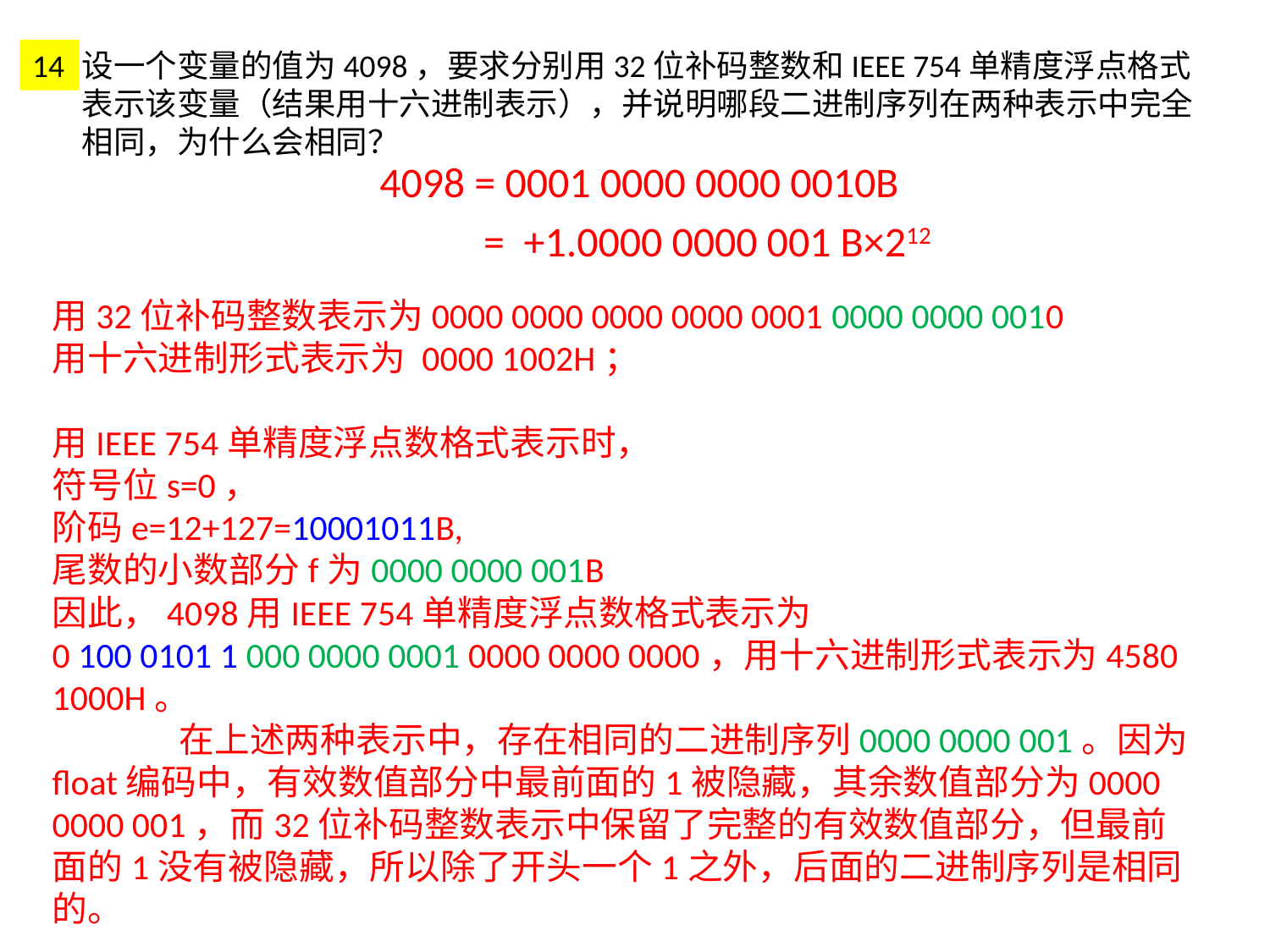

14
设一个变量的值为4098，要求分别用32位补码整数和IEEE 754单精度浮点格式表示该变量（结果用十六进制表示），并说明哪段二进制序列在两种表示中完全相同，为什么会相同？
4098 = 0001 0000 0000 0010B
=  +1.0000 0000 001 B×212
用32位补码整数表示为0000 0000 0000 0000 0001 0000 0000 0010
用十六进制形式表示为 0000 1002H；

用IEEE 754单精度浮点数格式表示时，
符号位s=0，
阶码e=12+127=10001011B,
尾数的小数部分f为0000 0000 001B
因此，4098用IEEE 754单精度浮点数格式表示为
0 100 0101 1 000 0000 0001 0000 0000 0000，用十六进制形式表示为4580 1000H。
	在上述两种表示中，存在相同的二进制序列0000 0000 001。因为float编码中，有效数值部分中最前面的1被隐藏，其余数值部分为0000 0000 001，而32位补码整数表示中保留了完整的有效数值部分，但最前面的1没有被隐藏，所以除了开头一个1之外，后面的二进制序列是相同的。